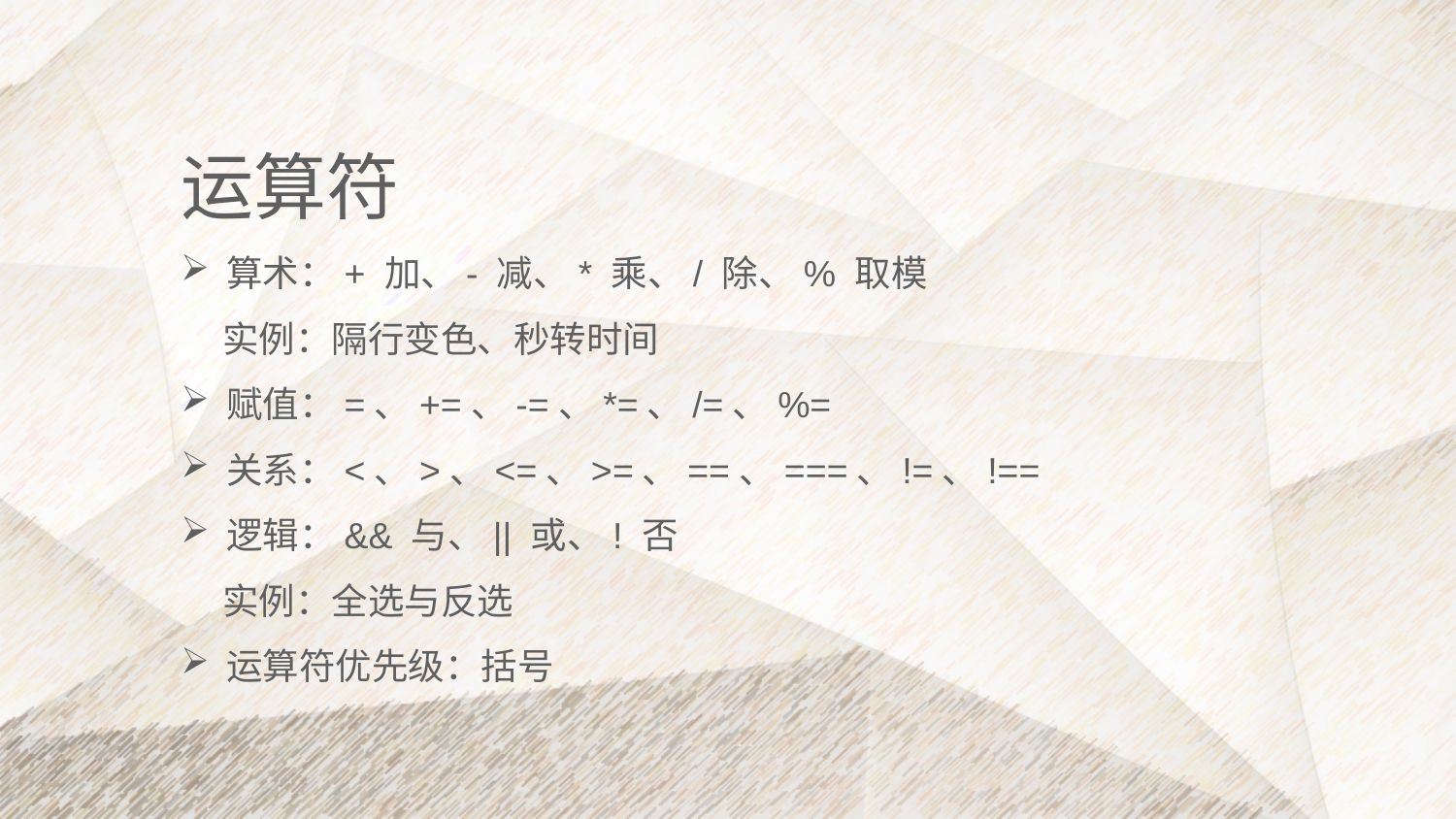

运算符
算术：+ 加、- 减、* 乘、/ 除、% 取模
    实例：隔行变色、秒转时间
赋值：=、+=、-=、*=、/=、%=
关系：<、>、<=、>=、==、===、!=、!==
逻辑：&& 与、|| 或、! 否
    实例：全选与反选
运算符优先级：括号